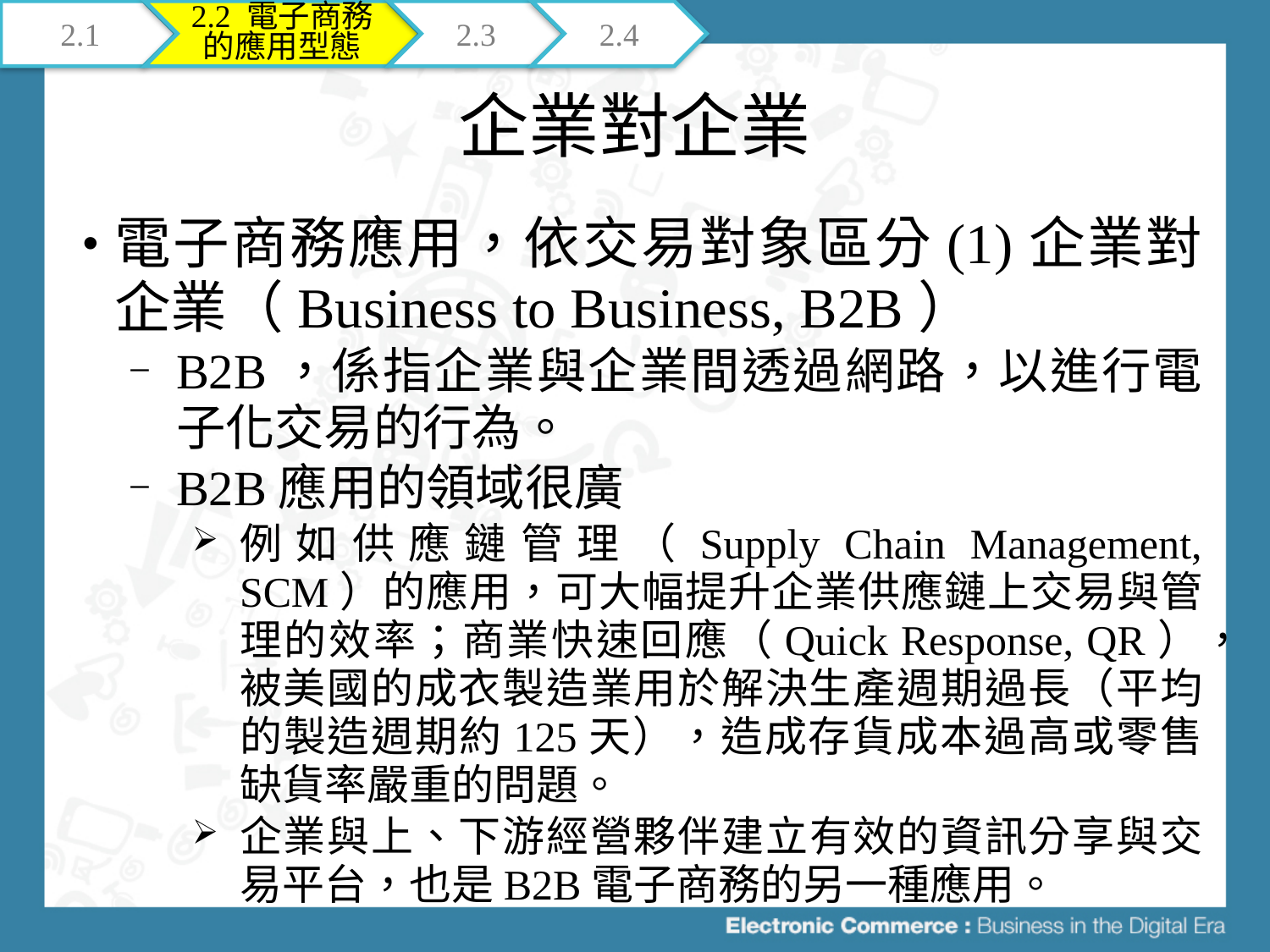

2.1
2.2 電子商務的應用型態
2.3
2.4
# 企業對企業
電子商務應用，依交易對象區分(1)企業對企業（Business to Business, B2B）
B2B，係指企業與企業間透過網路，以進行電子化交易的行為。
B2B應用的領域很廣
例如供應鏈管理（Supply Chain Management, SCM）的應用，可大幅提升企業供應鏈上交易與管理的效率；商業快速回應（Quick Response, QR），被美國的成衣製造業用於解決生產週期過長（平均的製造週期約125天），造成存貨成本過高或零售缺貨率嚴重的問題。
企業與上、下游經營夥伴建立有效的資訊分享與交易平台，也是B2B電子商務的另一種應用。